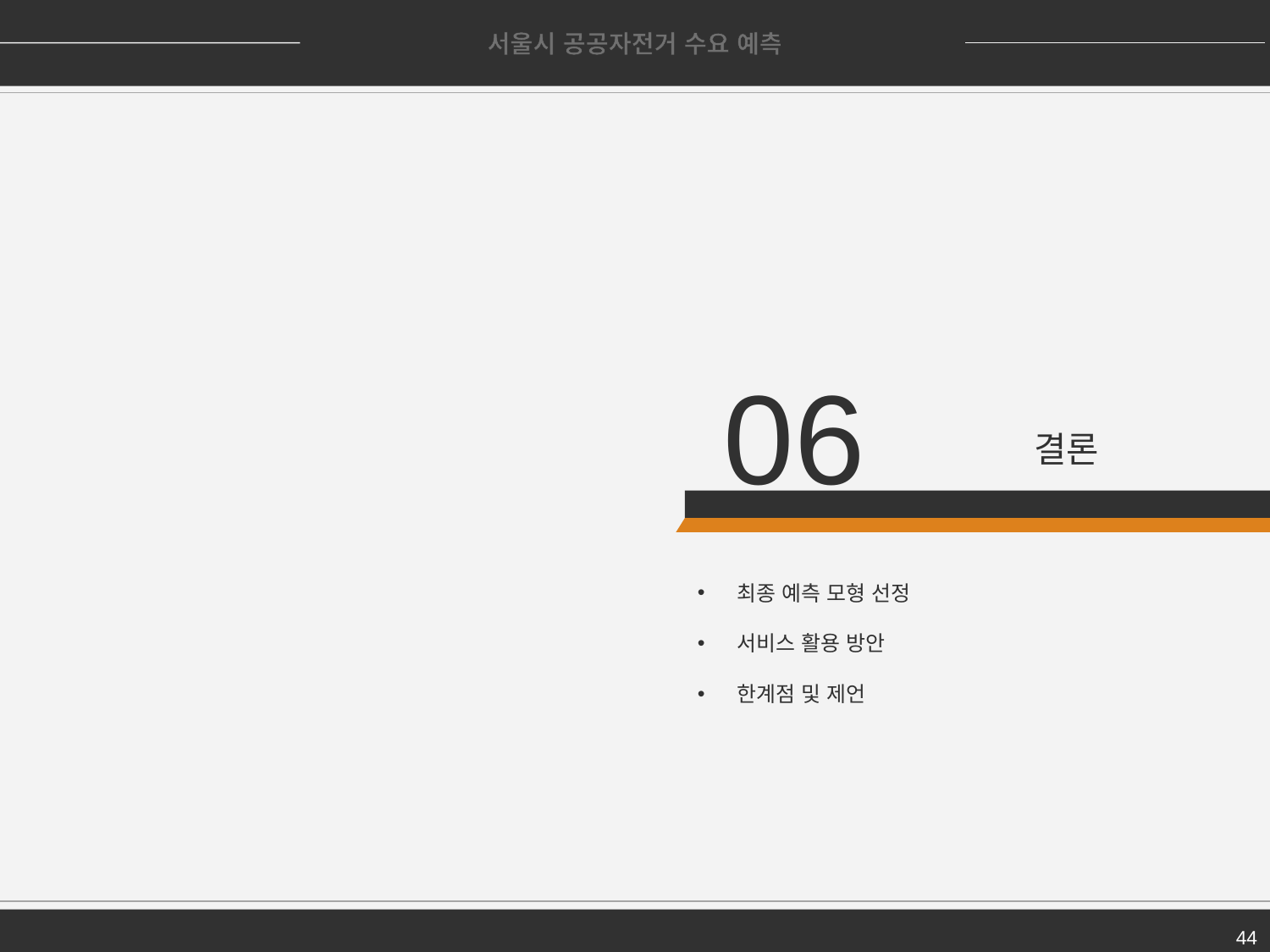

서울시 공공자전거 수요 예측
06
결론

최종 예측 모형 선정

서비스 활용 방안

한계점 및 제언

44